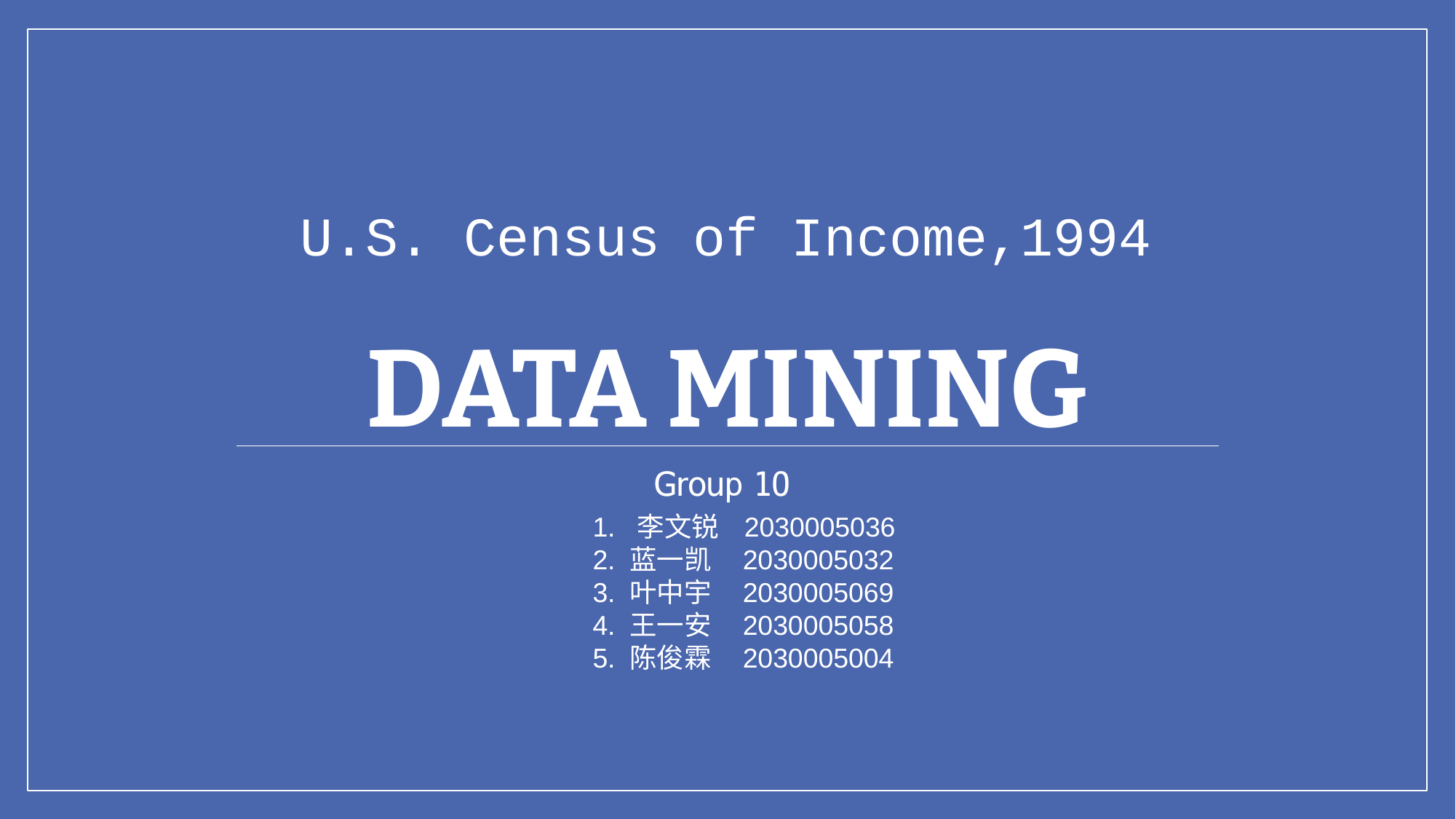

# Data mining
U.S. Census of Income,1994
Group 10
1.  李文锐   2030005036
2. 蓝一凯    2030005032
3. 叶中宇    2030005069
4. 王一安    2030005058
5. 陈俊霖    2030005004